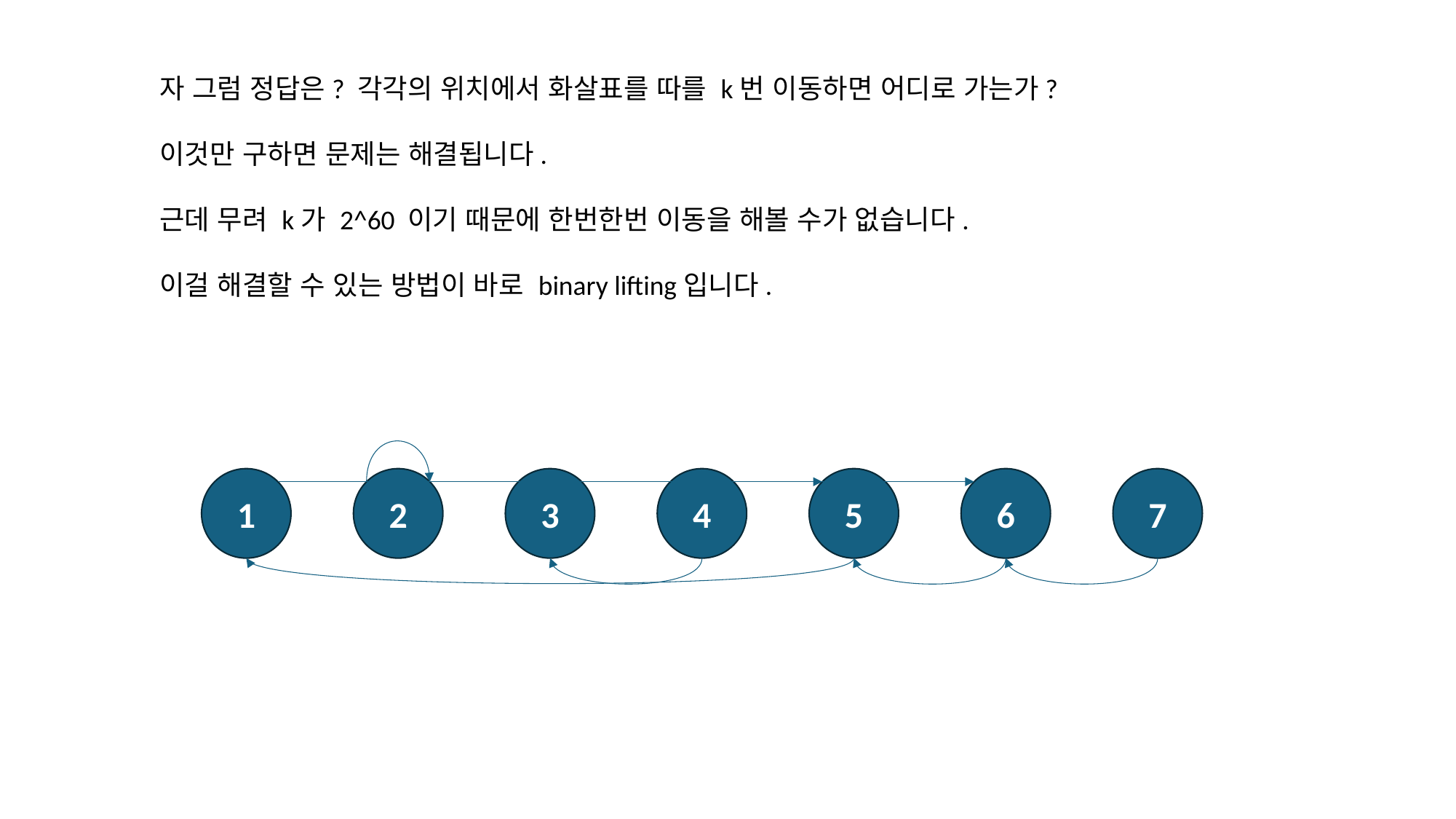

자 그럼 정답은? 각각의 위치에서 화살표를 따를 k번 이동하면 어디로 가는가?

이것만 구하면 문제는 해결됩니다.

근데 무려 k가 2^60 이기 때문에 한번한번 이동을 해볼 수가 없습니다.

이걸 해결할 수 있는 방법이 바로 binary lifting입니다.
1
2
3
4
5
6
7